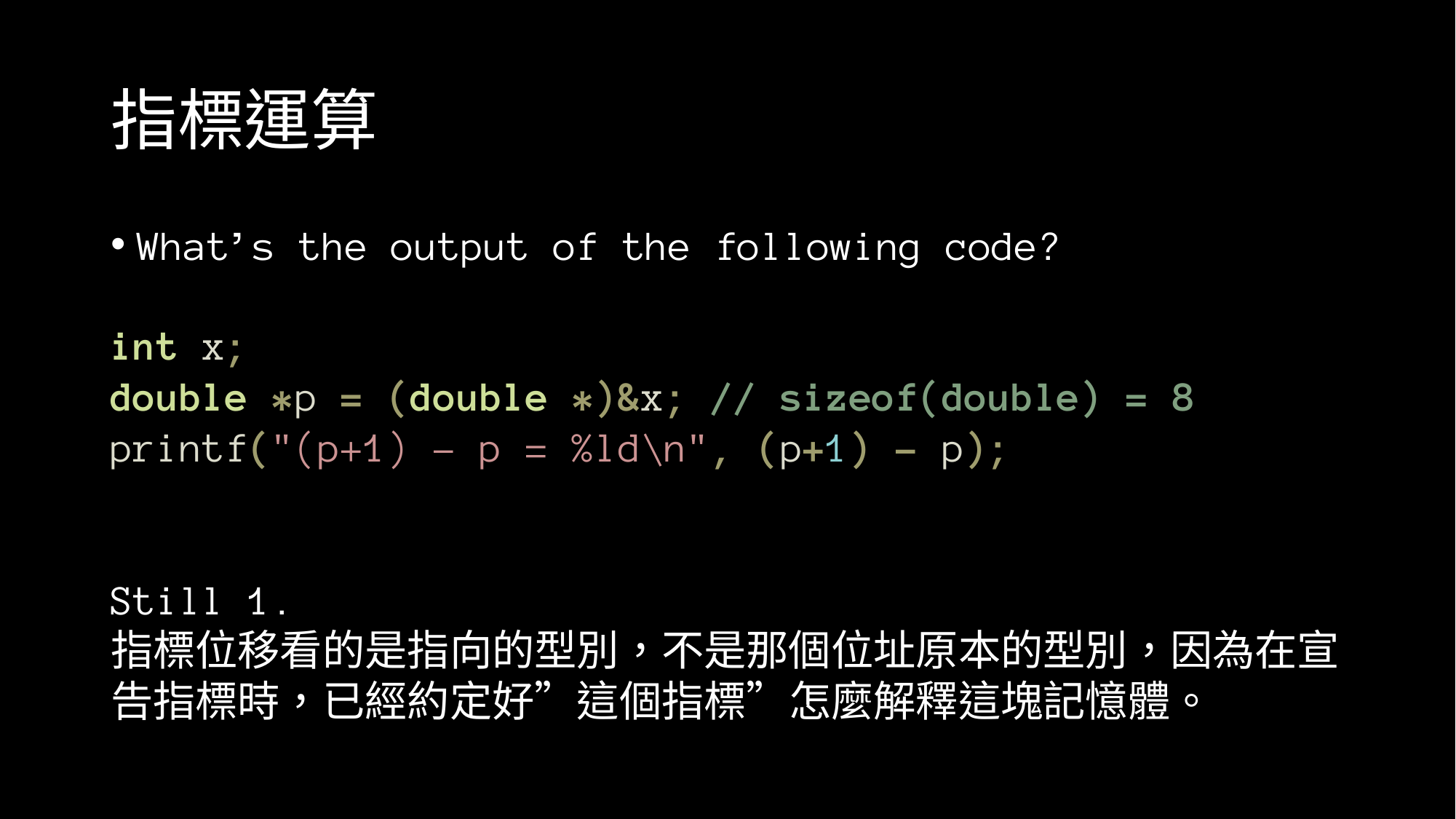

# 指標運算
What’s the output of the following code?
int x;
double *p = (double *)&x; // sizeof(double) = 8
printf("(p+1) - p = %ld\n", (p+1) - p);

Still 1.
指標位移看的是指向的型別，不是那個位址原本的型別，因為在宣告指標時，已經約定好”這個指標”怎麼解釋這塊記憶體。